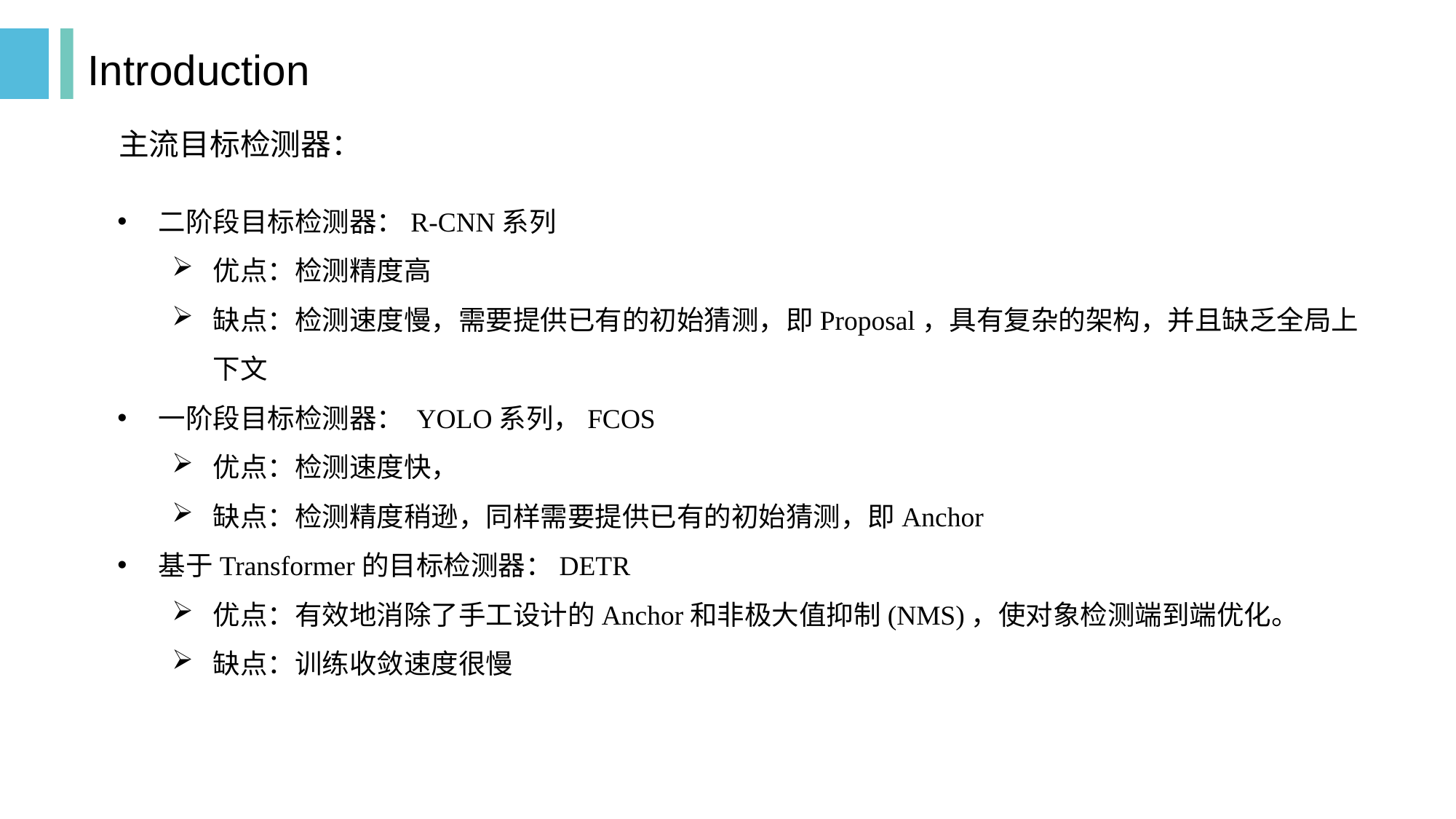

# Introduction
主流目标检测器：
二阶段目标检测器：R-CNN系列
优点：检测精度高
缺点：检测速度慢，需要提供已有的初始猜测，即Proposal，具有复杂的架构，并且缺乏全局上下文
一阶段目标检测器： YOLO系列，FCOS
优点：检测速度快，
缺点：检测精度稍逊，同样需要提供已有的初始猜测，即Anchor
基于Transformer的目标检测器：DETR
优点：有效地消除了手工设计的Anchor和非极大值抑制(NMS)，使对象检测端到端优化。
缺点：训练收敛速度很慢